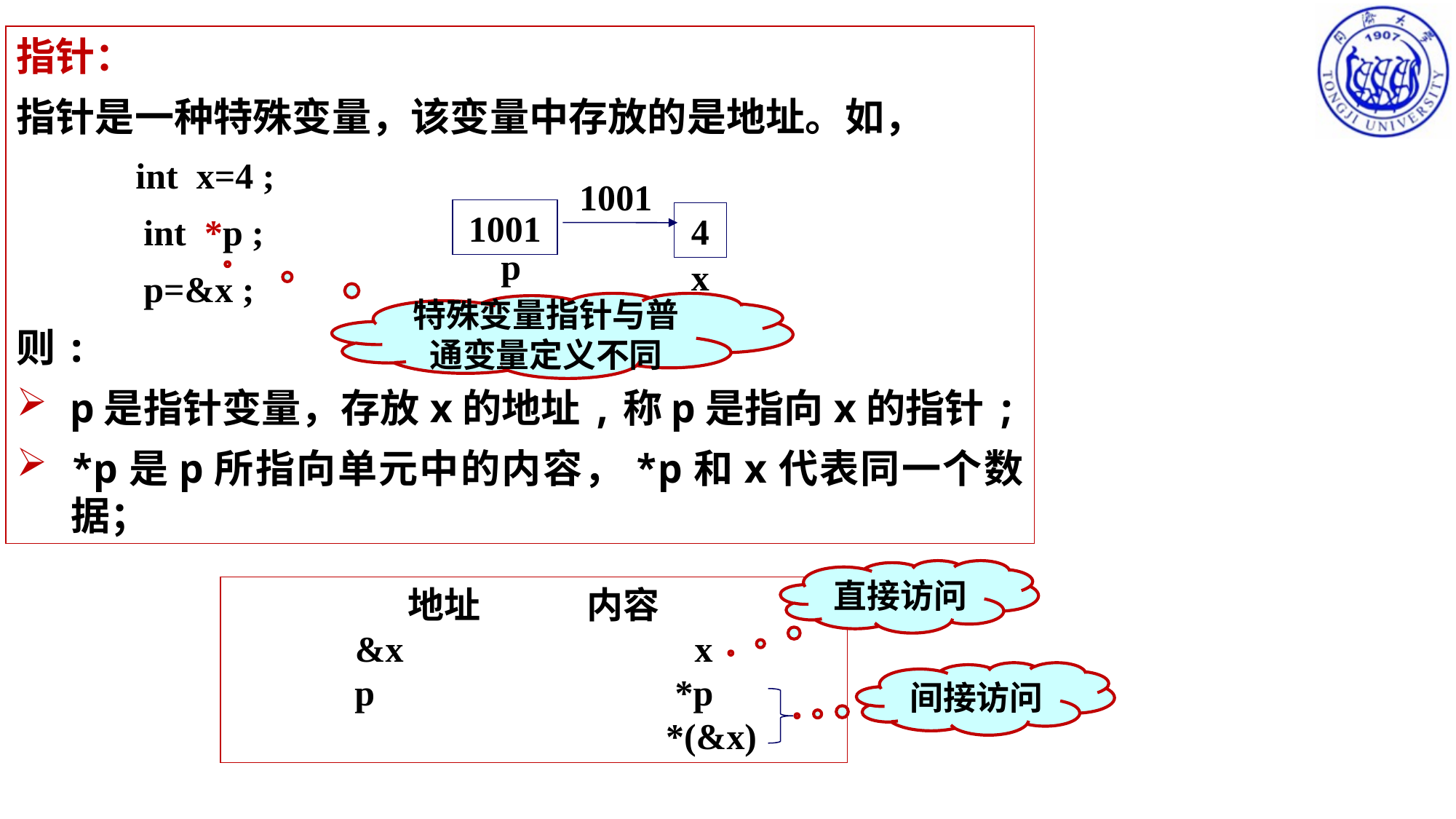

指针：
指针是一种特殊变量，该变量中存放的是地址。如，
	 int  x=4 ;
	  int  *p ;
	  p=&x ;
则:
p是指针变量，存放x的地址,称p是指向x的指针;
*p是p所指向单元中的内容，*p和x代表同一个数据；
1001
1001
4

p
x
特殊变量指针与普通变量定义不同
直接访问
地址             内容
&x                                x
p                                 *p
                                       *(&x)

间接访问